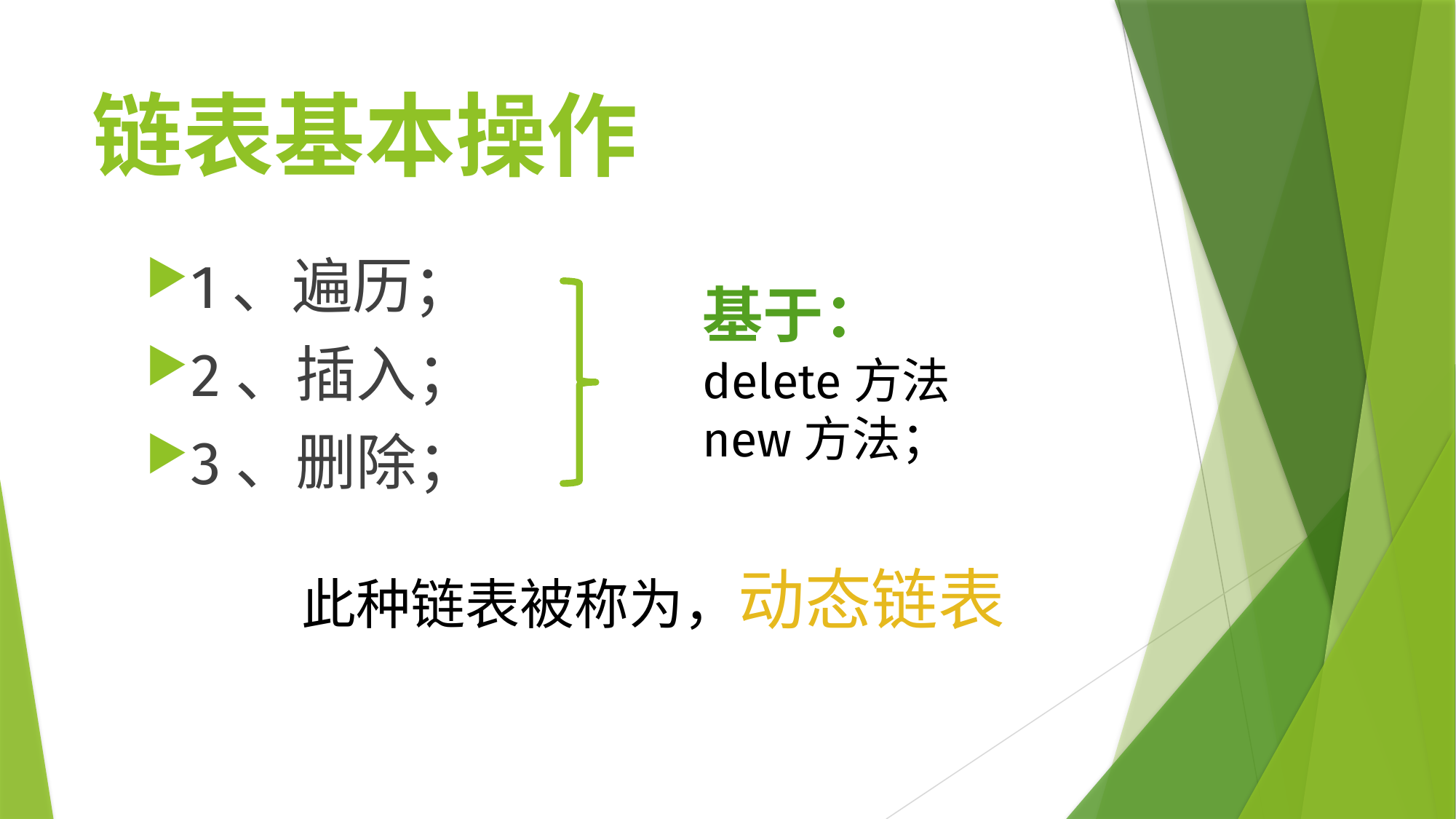

# 链表基本操作
1、遍历；
2、插入；
3、删除；

基于：
delete方法
new方法；

此种链表被称为，动态链表